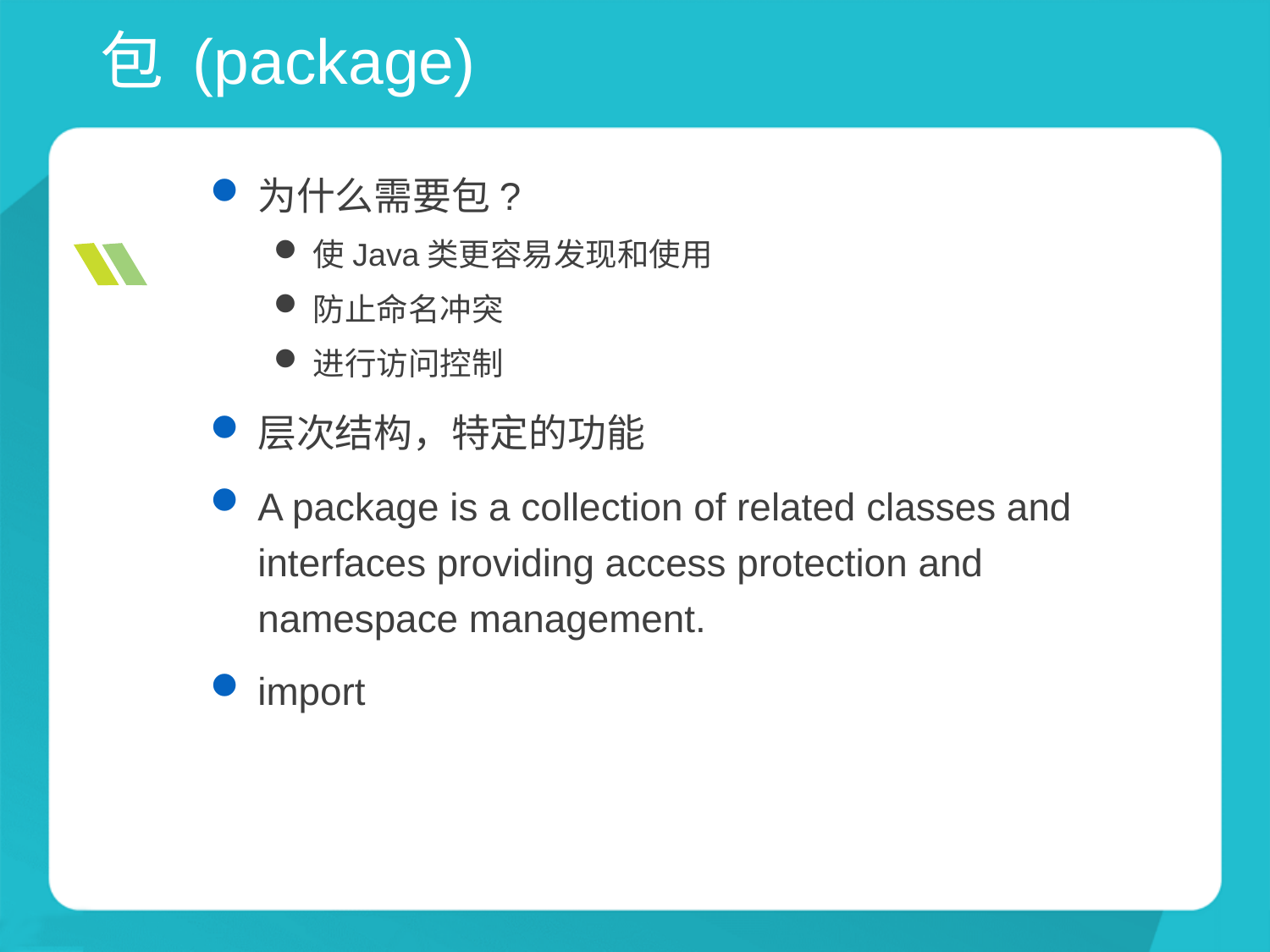

# 包 (package)
为什么需要包?
使Java类更容易发现和使用
防止命名冲突
进行访问控制
层次结构，特定的功能
A package is a collection of related classes and interfaces providing access protection and namespace management.
import

127